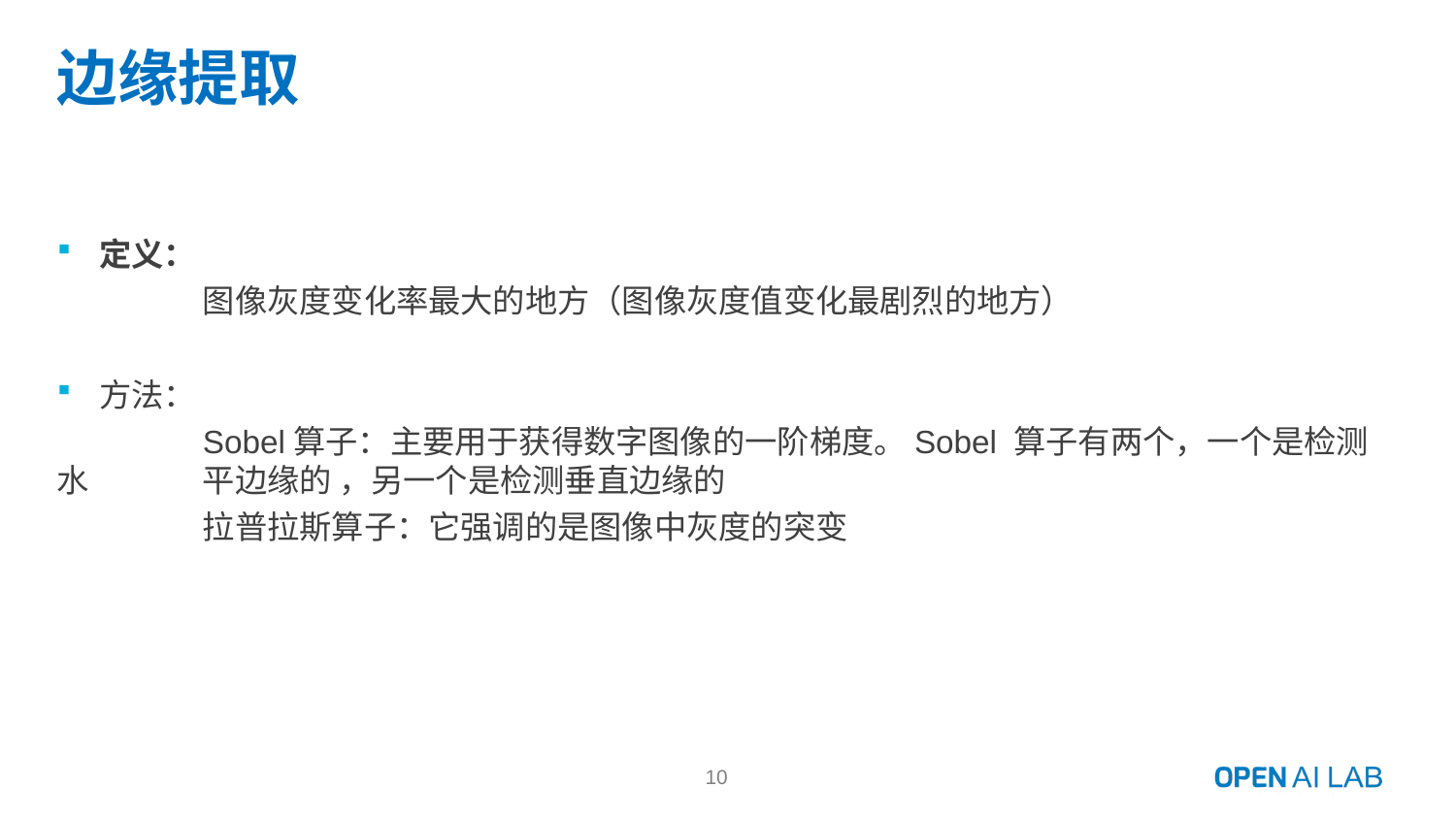

# 边缘提取

定义：
	图像灰度变化率最大的地方（图像灰度值变化最剧烈的地方）

方法：
	Sobel算子：主要用于获得数字图像的一阶梯度。Sobel 算子有两个，一个是检测水	平边缘的 ，另一个是检测垂直边缘的
	拉普拉斯算子：它强调的是图像中灰度的突变